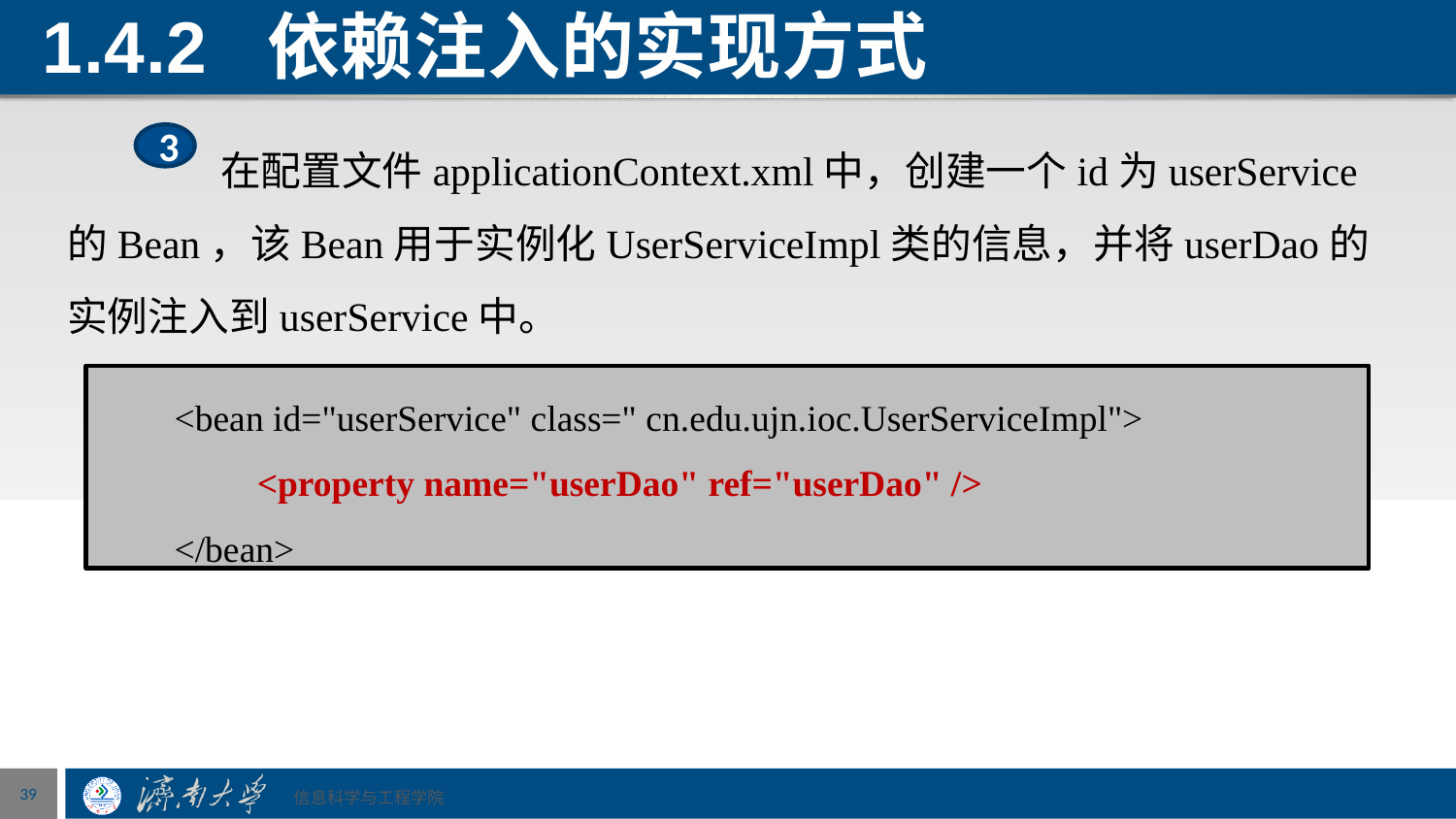

# 1.4.2  依赖注入的实现方式
                在配置文件applicationContext.xml中，创建一个id为userService的Bean，该Bean用于实例化UserServiceImpl类的信息，并将userDao的实例注入到userService中。
3
        <bean id="userService" class=" cn.edu.ujn.ioc.UserServiceImpl">
                 <property name="userDao" ref="userDao" />
        </bean>